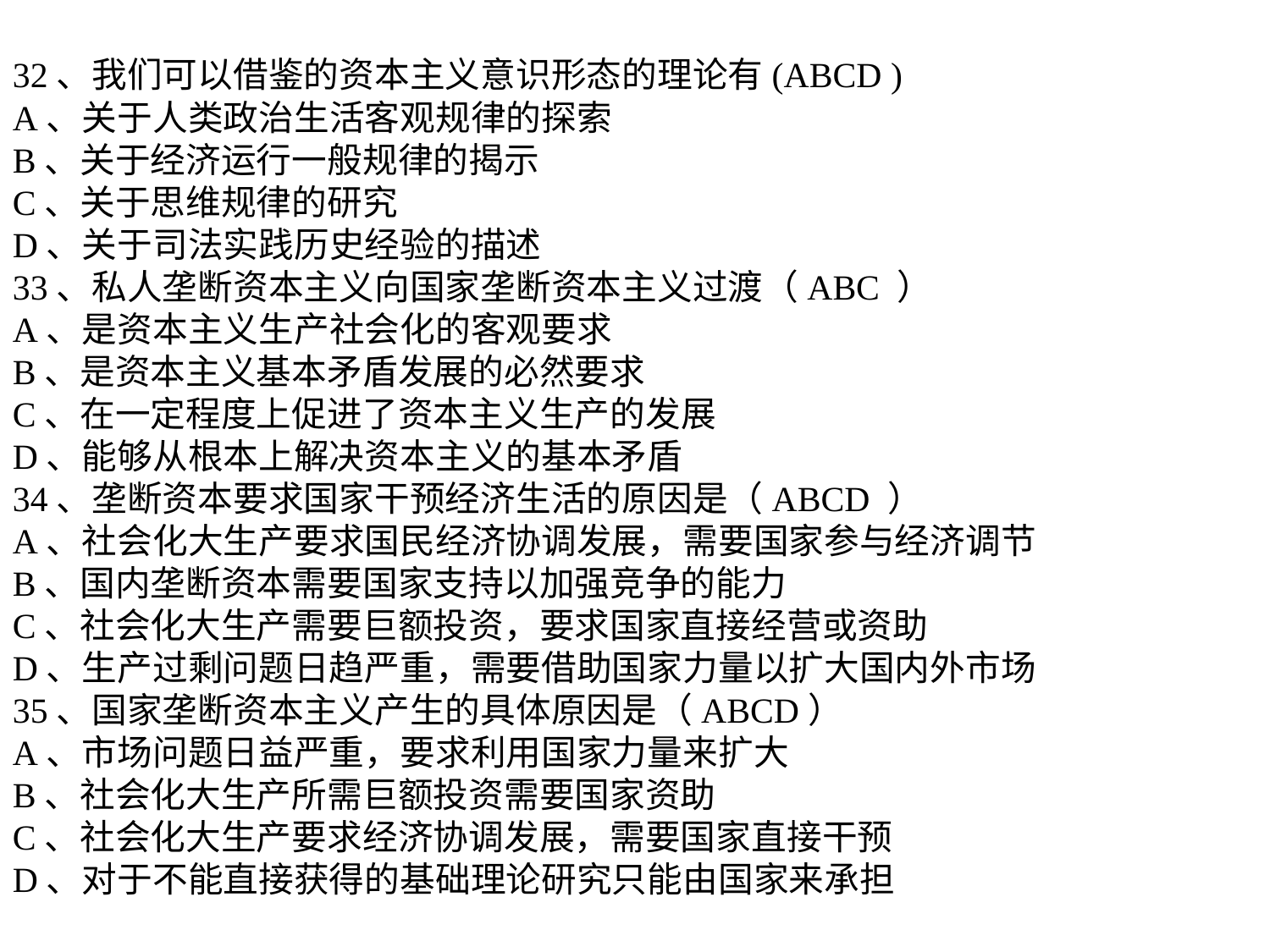

32、我们可以借鉴的资本主义意识形态的理论有(ABCD )
A、关于人类政治生活客观规律的探索
B、关于经济运行一般规律的揭示
C、关于思维规律的研究
D、关于司法实践历史经验的描述
33、私人垄断资本主义向国家垄断资本主义过渡（ABC ）
A、是资本主义生产社会化的客观要求
B、是资本主义基本矛盾发展的必然要求
C、在一定程度上促进了资本主义生产的发展
D、能够从根本上解决资本主义的基本矛盾
34、垄断资本要求国家干预经济生活的原因是（ABCD ）
A、社会化大生产要求国民经济协调发展，需要国家参与经济调节
B、国内垄断资本需要国家支持以加强竞争的能力
C、社会化大生产需要巨额投资，要求国家直接经营或资助
D、生产过剩问题日趋严重，需要借助国家力量以扩大国内外市场
35、国家垄断资本主义产生的具体原因是（ABCD）
A、市场问题日益严重，要求利用国家力量来扩大
B、社会化大生产所需巨额投资需要国家资助
C、社会化大生产要求经济协调发展，需要国家直接干预
D、对于不能直接获得的基础理论研究只能由国家来承担